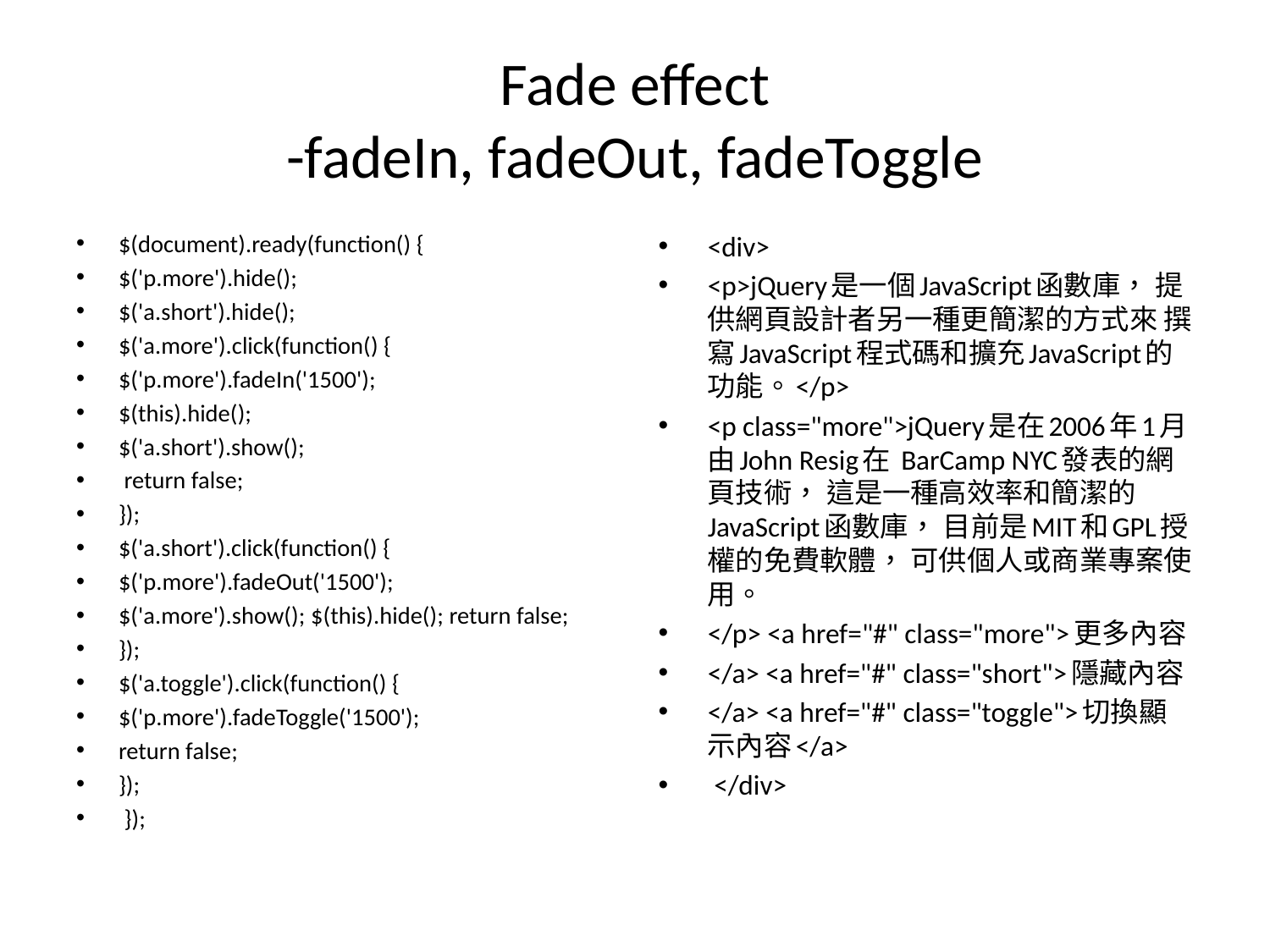

# Fade effect -fadeIn, fadeOut, fadeToggle
$(document).ready(function() {
$('p.more').hide();
$('a.short').hide();
$('a.more').click(function() {
$('p.more').fadeIn('1500');
$(this).hide();
$('a.short').show();
 return false;
});
$('a.short').click(function() {
$('p.more').fadeOut('1500');
$('a.more').show(); $(this).hide(); return false;
});
$('a.toggle').click(function() {
$('p.more').fadeToggle('1500');
return false;
});
 });
<div>
<p>jQuery是一個JavaScript函數庫， 提供網頁設計者另一種更簡潔的方式來 撰寫JavaScript程式碼和擴充JavaScript的功能。</p>
<p class="more">jQuery是在2006年1月由John Resig在 BarCamp NYC發表的網頁技術， 這是一種高效率和簡潔的JavaScript函數庫， 目前是MIT和GPL授權的免費軟體， 可供個人或商業專案使用。
</p> <a href="#" class="more">更多內容
</a> <a href="#" class="short">隱藏內容
</a> <a href="#" class="toggle">切換顯示內容</a>
 </div>